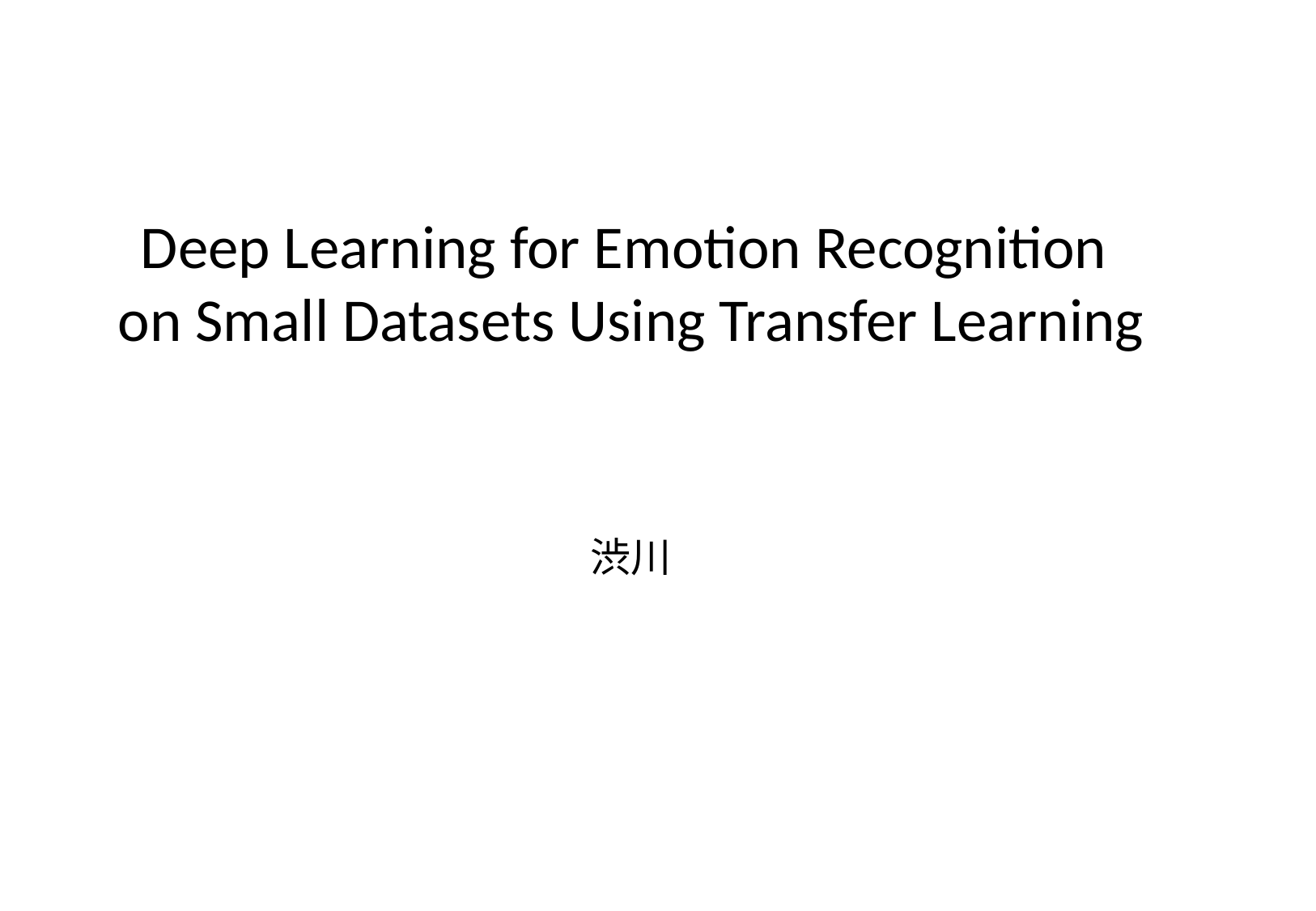

Deep Learning for Emotion Recognition
on Small Datasets Using Transfer Learning

渋川